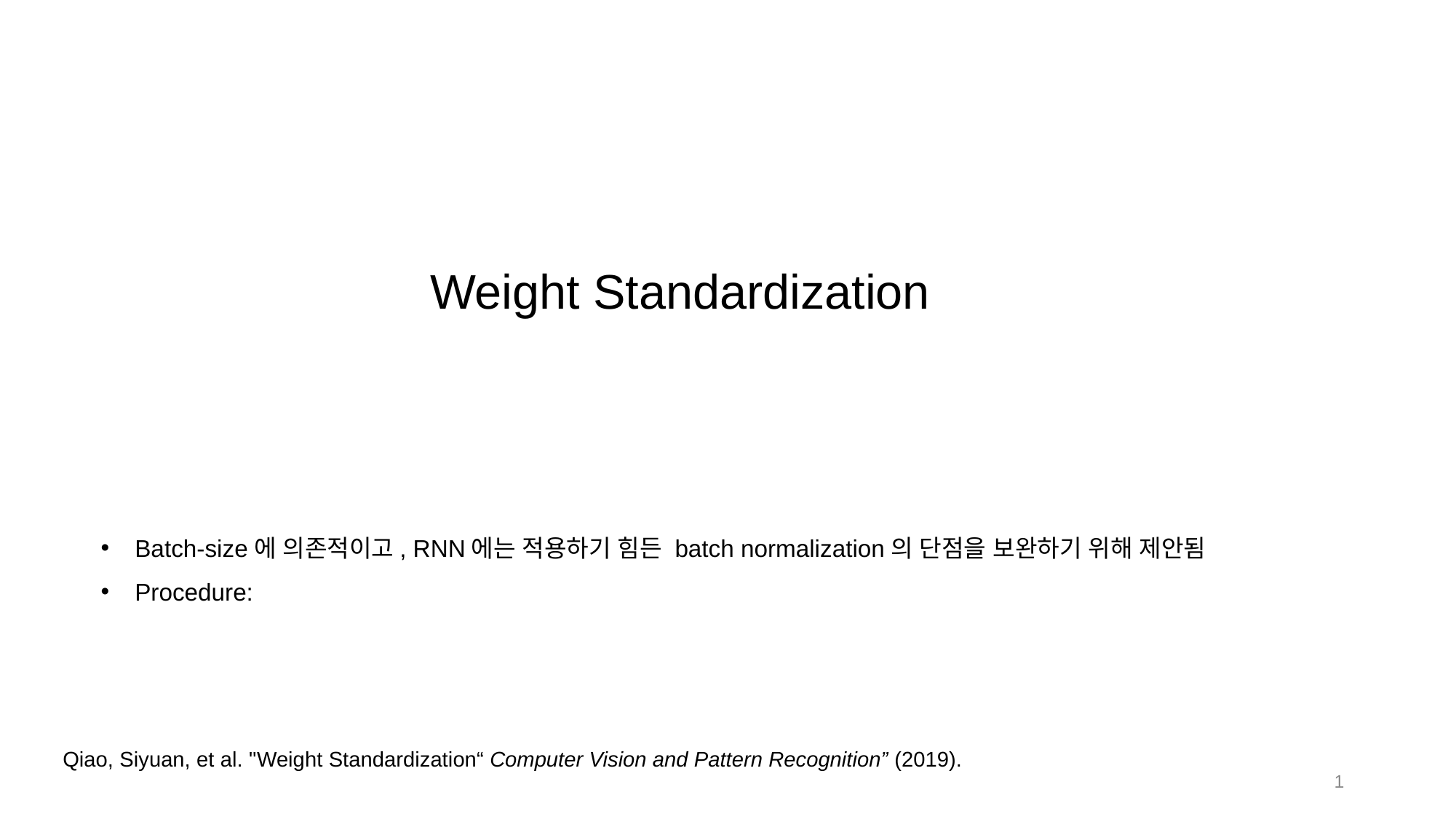

Weight Standardization
Batch-size에 의존적이고, RNN에는 적용하기 힘든 batch normalization의 단점을 보완하기 위해 제안됨
Procedure:

Qiao, Siyuan, et al. "Weight Standardization“ Computer Vision and Pattern Recognition” (2019).
1